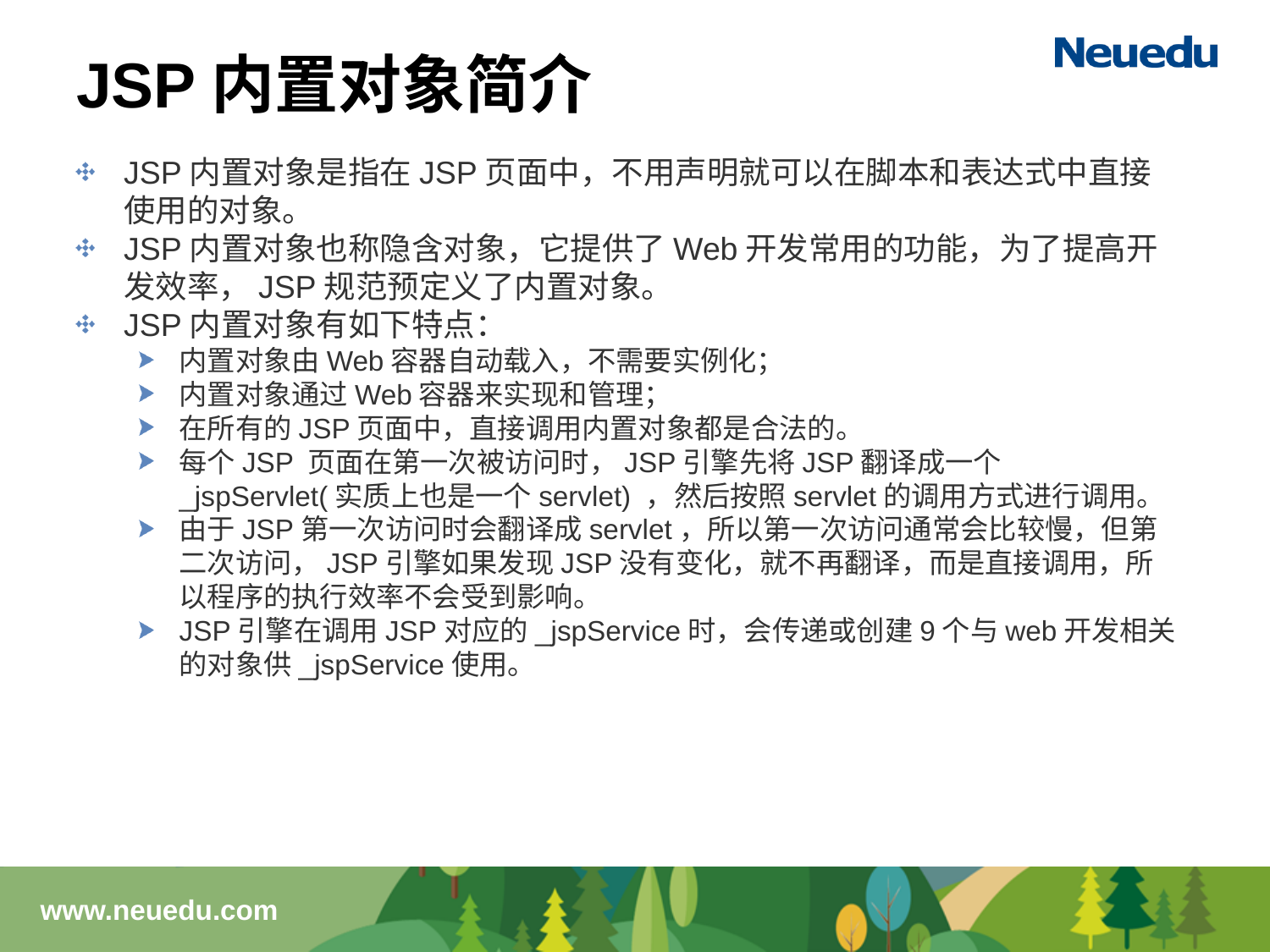

# JSP内置对象简介
JSP内置对象是指在JSP页面中，不用声明就可以在脚本和表达式中直接使用的对象。
JSP内置对象也称隐含对象，它提供了Web开发常用的功能，为了提高开发效率，JSP规范预定义了内置对象。
JSP内置对象有如下特点：
内置对象由Web容器自动载入，不需要实例化；
内置对象通过Web容器来实现和管理；
在所有的JSP页面中，直接调用内置对象都是合法的。
每个JSP 页面在第一次被访问时，JSP引擎先将JSP翻译成一个_jspServlet(实质上也是一个servlet) ，然后按照servlet的调用方式进行调用。
由于JSP第一次访问时会翻译成servlet，所以第一次访问通常会比较慢，但第二次访问，JSP引擎如果发现JSP没有变化，就不再翻译，而是直接调用，所以程序的执行效率不会受到影响。
JSP引擎在调用JSP对应的_jspService时，会传递或创建9个与web开发相关的对象供_jspService使用。